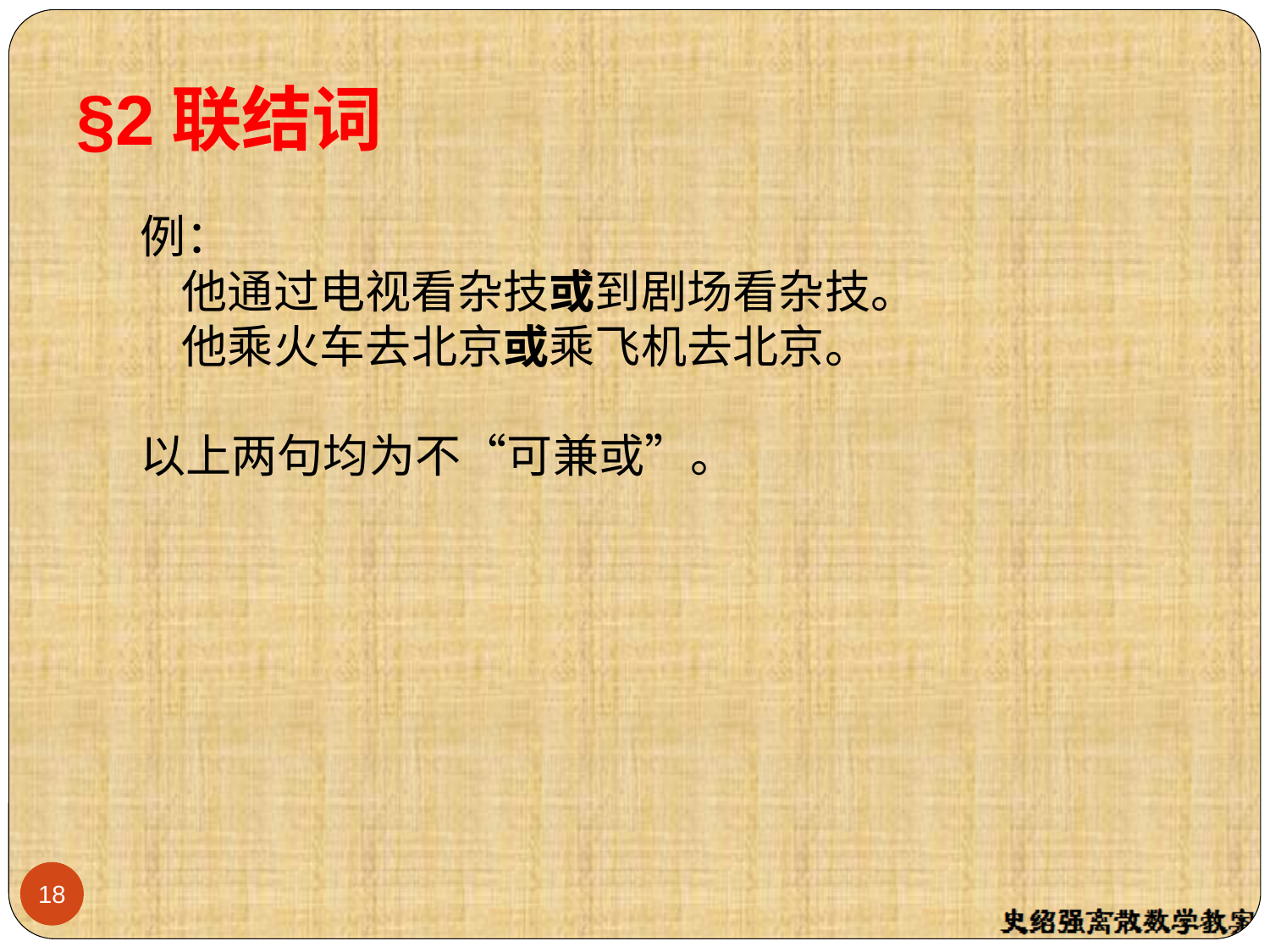

例：
   他通过电视看杂技或到剧场看杂技。
   他乘火车去北京或乘飞机去北京。

以上两句均为不“可兼或”。
§2联结词

18